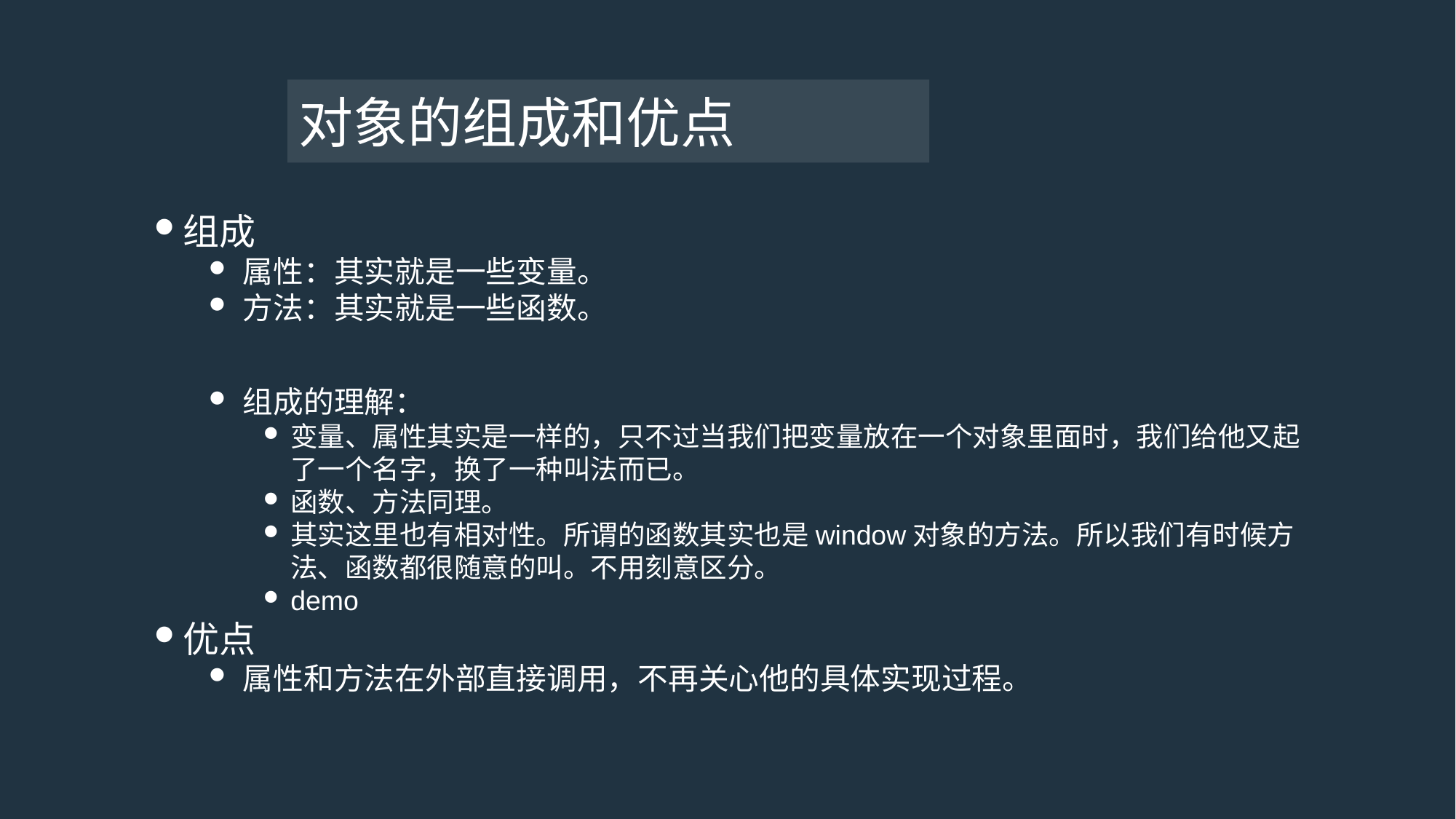

# 对象的组成和优点
组成
属性：其实就是一些变量。
方法：其实就是一些函数。

组成的理解：
变量、属性其实是一样的，只不过当我们把变量放在一个对象里面时，我们给他又起了一个名字，换了一种叫法而已。
函数、方法同理。
其实这里也有相对性。所谓的函数其实也是window对象的方法。所以我们有时候方法、函数都很随意的叫。不用刻意区分。
demo
优点
属性和方法在外部直接调用，不再关心他的具体实现过程。